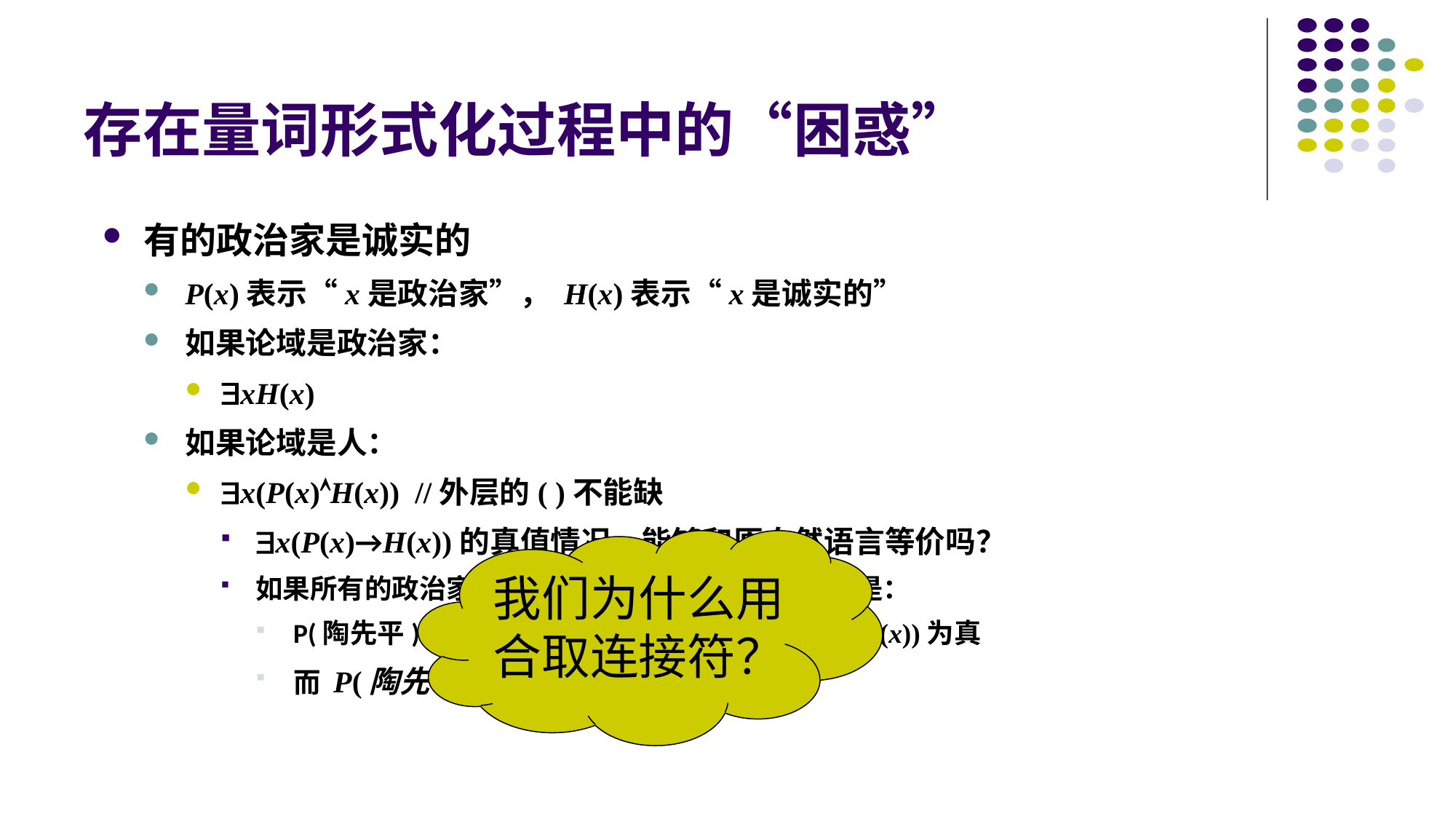

# 存在量词形式化过程中的“困惑”
有的政治家是诚实的
P(x)表示“x是政治家”， H(x)表示“x是诚实的”
如果论域是政治家：
∃xH(x)
如果论域是人：
∃x(P(x)∧H(x))  //外层的( )不能缺
∃x(P(x)→H(x))的真值情况，能够和原自然语言等价吗？
如果所有的政治家都不诚实，原命题应该为假，但是：
P(陶先平) →H(陶先平)为真，因此∃x(P(x)→H(x))为真
而 P(陶先平)∧H(陶先平)) 为假
我们为什么用
合取连接符？